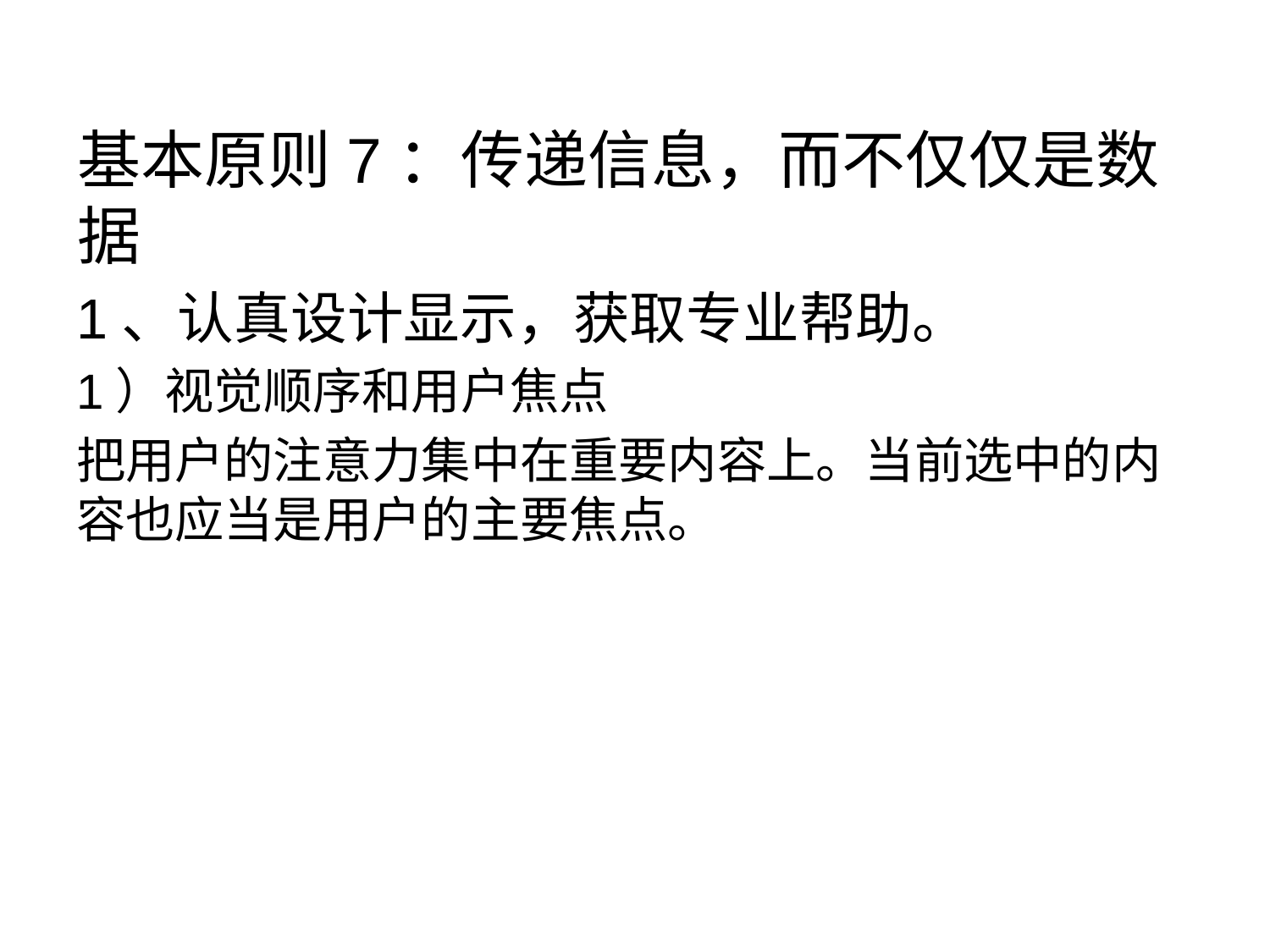

基本原则7：传递信息，而不仅仅是数据
1、认真设计显示，获取专业帮助。
1）视觉顺序和用户焦点
把用户的注意力集中在重要内容上。当前选中的内容也应当是用户的主要焦点。